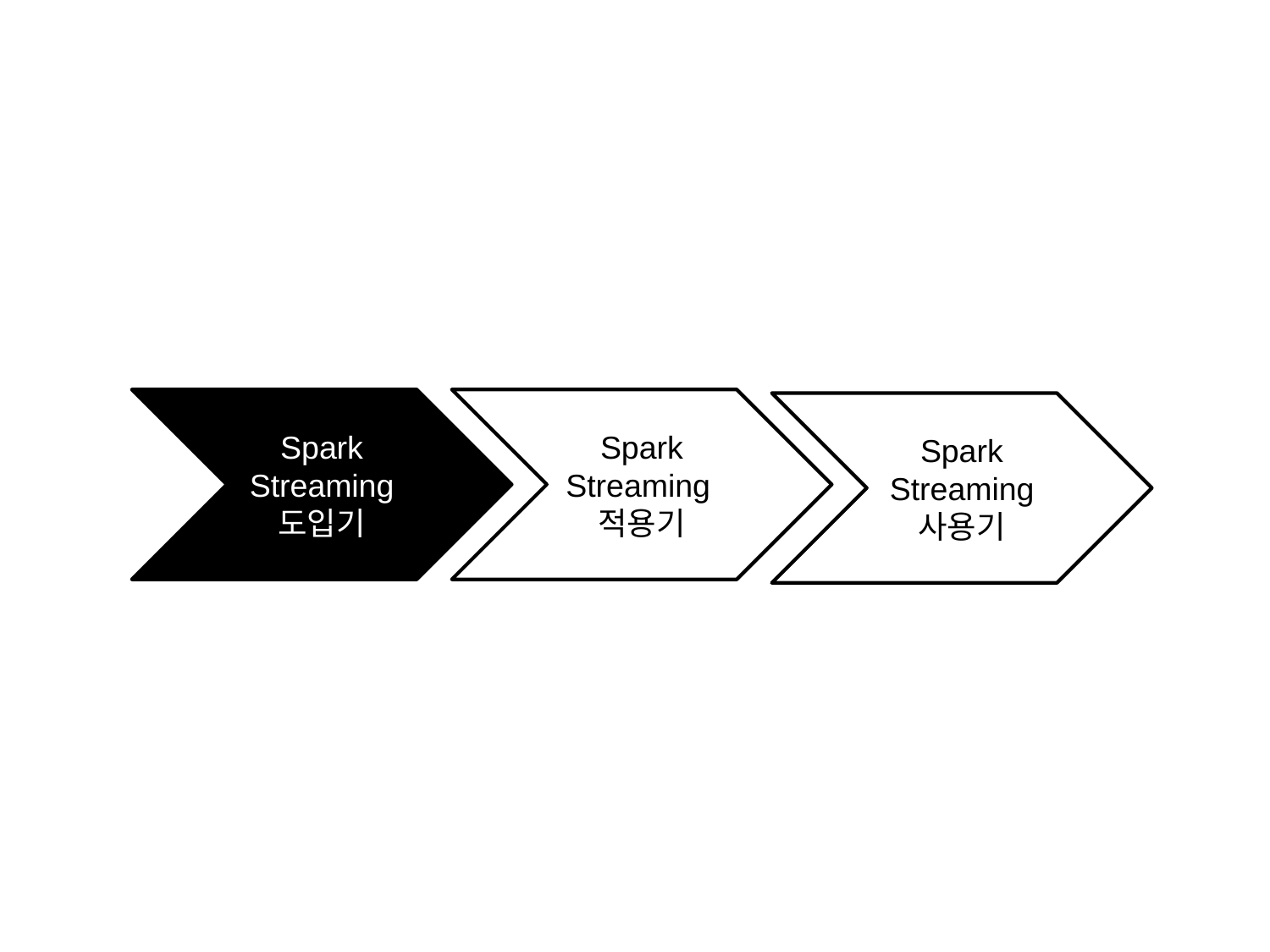

Spark
Streaming 도입기
Spark
Streaming적용기
Spark
Streaming
사용기